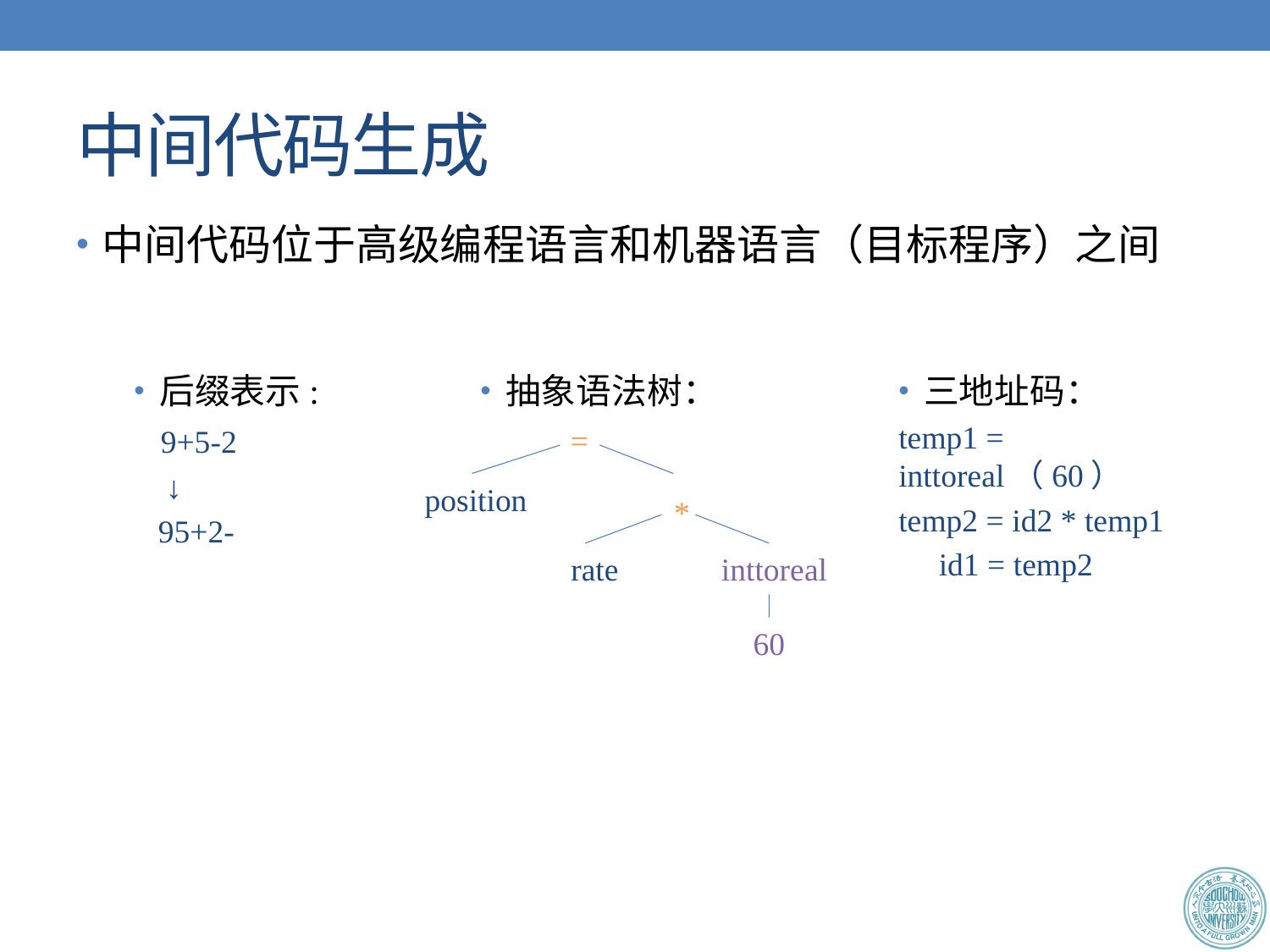

# 中间代码生成
中间代码位于高级编程语言和机器语言（目标程序）之间

后缀表示:
   9+5-2
    ↓
   95+2-

抽象语法树：

三地址码：
temp1 = inttoreal（60）
temp2 = id2 * temp1
     id1 = temp2

=
position
*
rate
inttoreal
60